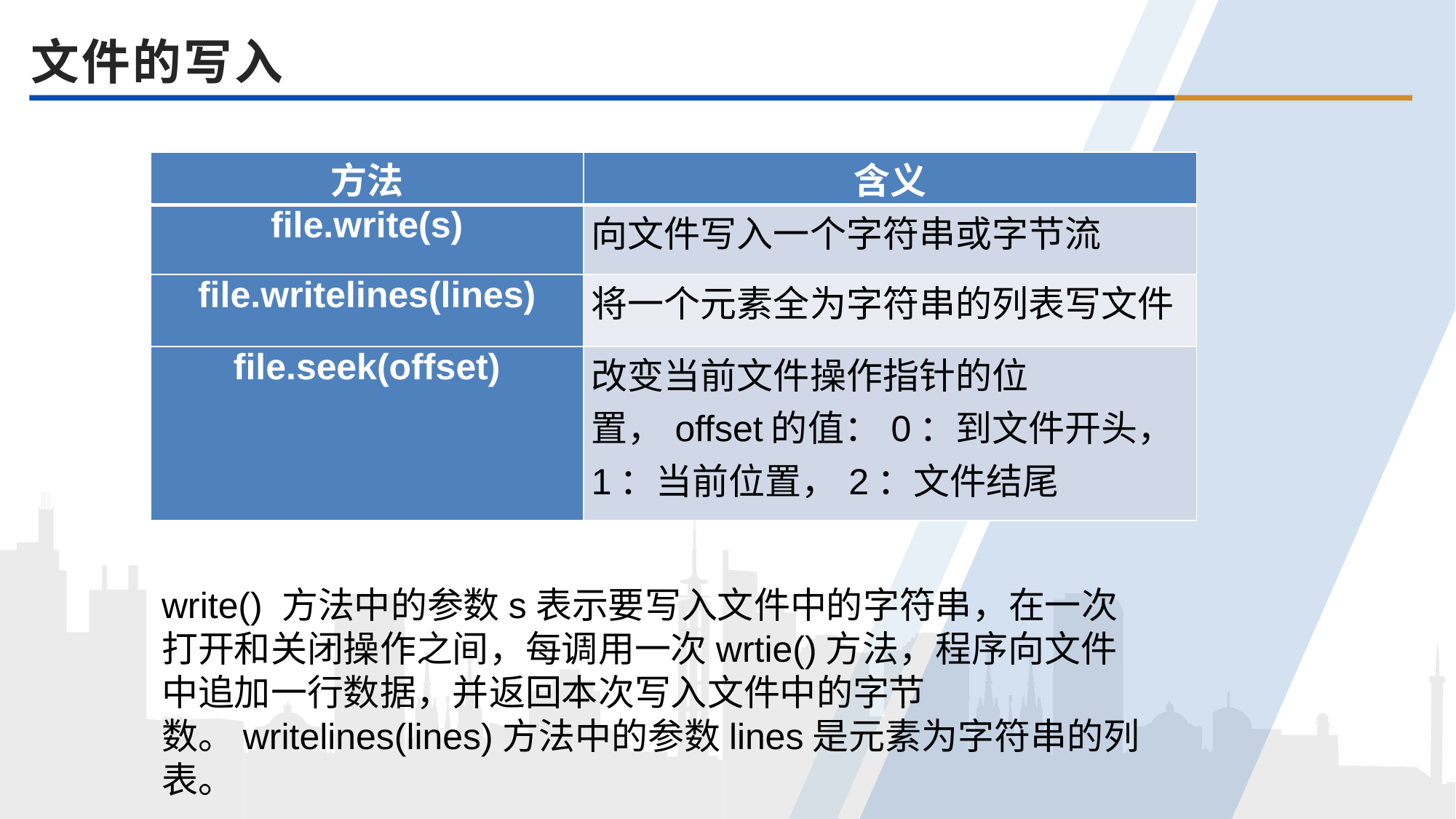

文件的写入

| 方法 | 含义 |
| --- | --- |
| file.write(s) | 向文件写入一个字符串或字节流 |
| file.writelines(lines) | 将一个元素全为字符串的列表写文件 |
| file.seek(offset) | 改变当前文件操作指针的位置，offset的值：0：到文件开头，1：当前位置，2：文件结尾 |
write() 方法中的参数s表示要写入文件中的字符串，在一次打开和关闭操作之间，每调用一次wrtie()方法，程序向文件中追加一行数据，并返回本次写入文件中的字节数。writelines(lines)方法中的参数lines是元素为字符串的列表。